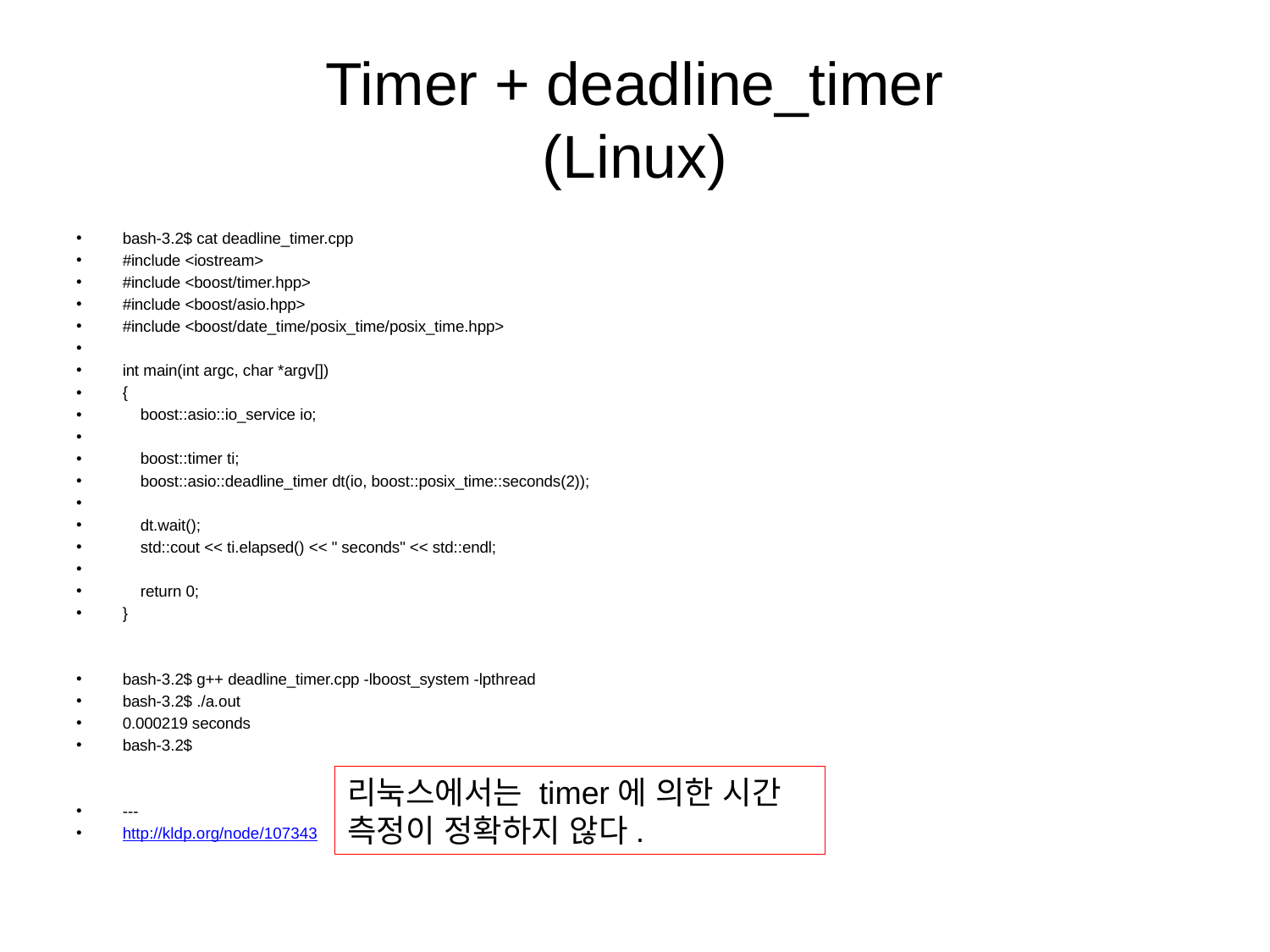

# Timer + deadline_timer (Linux)
bash-3.2$ cat deadline_timer.cpp
#include <iostream>
#include <boost/timer.hpp>
#include <boost/asio.hpp>
#include <boost/date_time/posix_time/posix_time.hpp>

int main(int argc, char *argv[])
{
    boost::asio::io_service io;

    boost::timer ti;
    boost::asio::deadline_timer dt(io, boost::posix_time::seconds(2));

    dt.wait();
    std::cout << ti.elapsed() << " seconds" << std::endl;

    return 0;
}

bash-3.2$ g++ deadline_timer.cpp -lboost_system -lpthread
bash-3.2$ ./a.out
0.000219 seconds
bash-3.2$

---
http://kldp.org/node/107343

리눅스에서는 timer에 의한 시간 측정이 정확하지 않다.